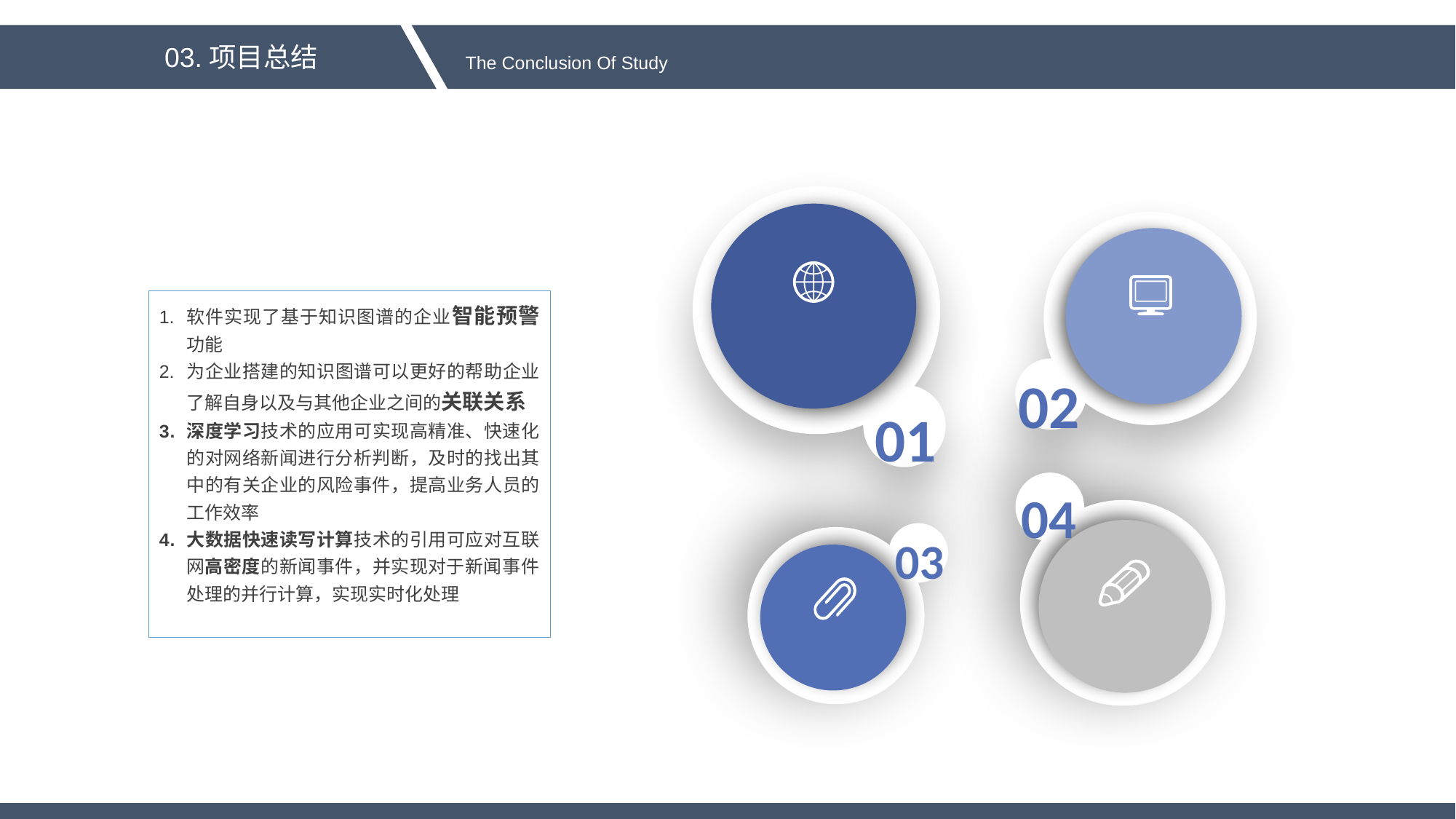

03.项目总结
The Conclusion Of Study

02
01
04

03

软件实现了基于知识图谱的企业智能预警功能
为企业搭建的知识图谱可以更好的帮助企业了解自身以及与其他企业之间的关联关系
深度学习技术的应用可实现高精准、快速化的对网络新闻进行分析判断，及时的找出其中的有关企业的风险事件，提高业务人员的工作效率
大数据快速读写计算技术的引用可应对互联网高密度的新闻事件，并实现对于新闻事件处理的并行计算，实现实时化处理